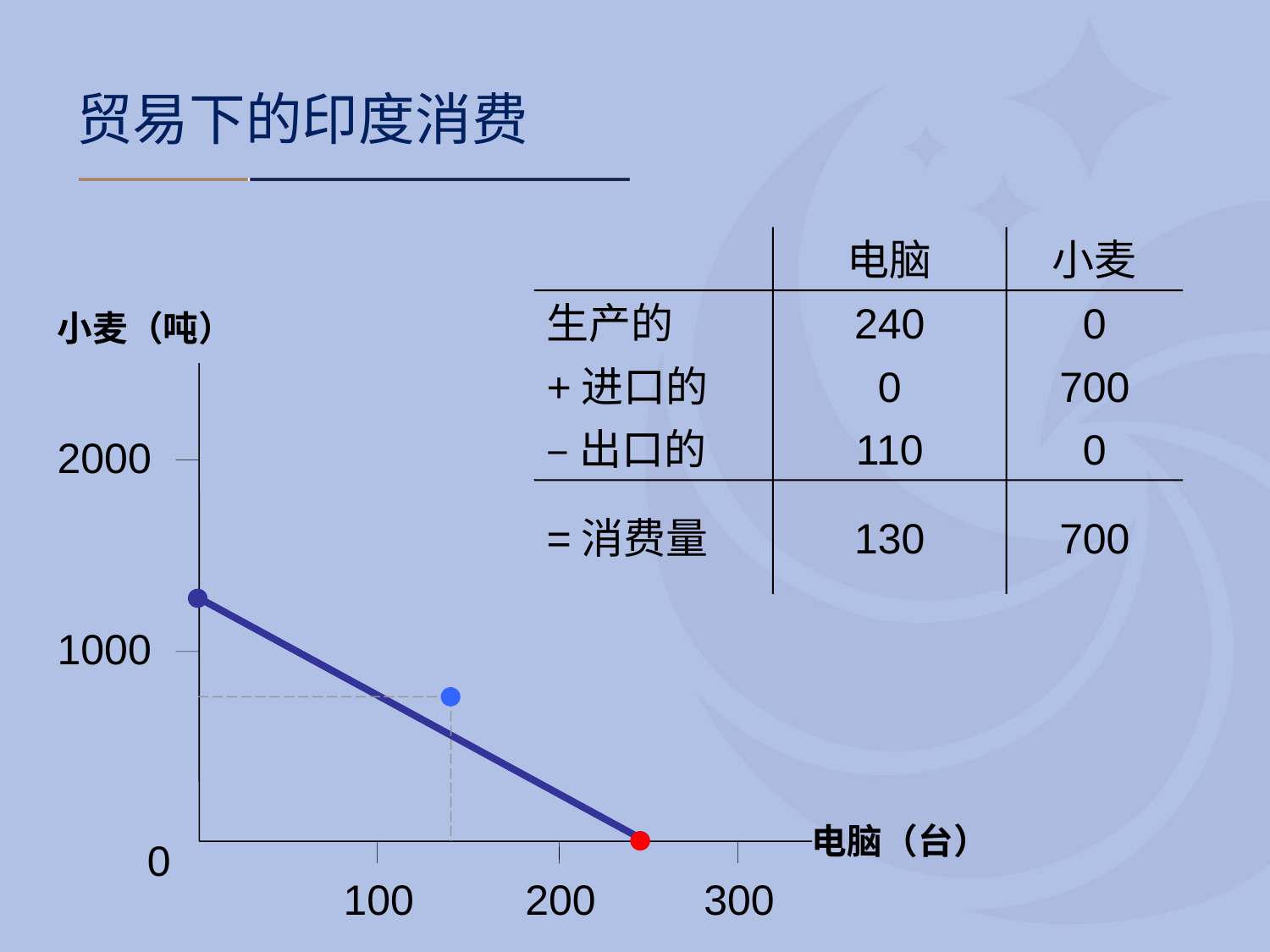

# 贸易下的印度消费

电脑

小麦

生产的
240
0

小麦（吨）

2000

1000

0

100

300

200
电脑（台）
+进口的
0
700

–出口的
110
0

=消费量
130
700